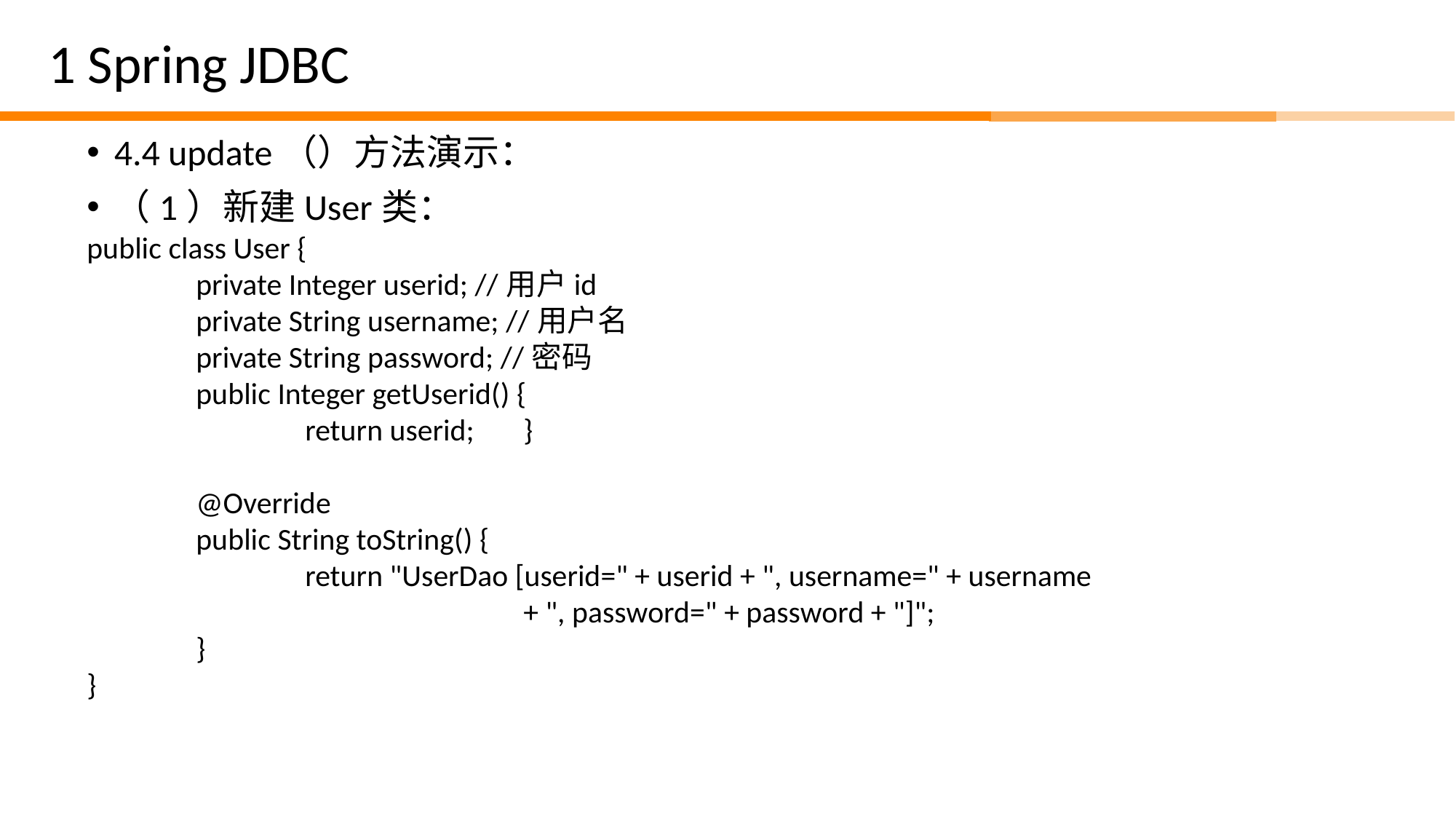

# 1 Spring JDBC
4.4 update（）方法演示：
（1）新建User类：
public class User {
	private Integer userid; //用户id
	private String username; //用户名
	private String password; //密码
	public Integer getUserid() {
		return userid;	}

	@Override
	public String toString() {
		return "UserDao [userid=" + userid + ", username=" + username
				+ ", password=" + password + "]";
	}
}